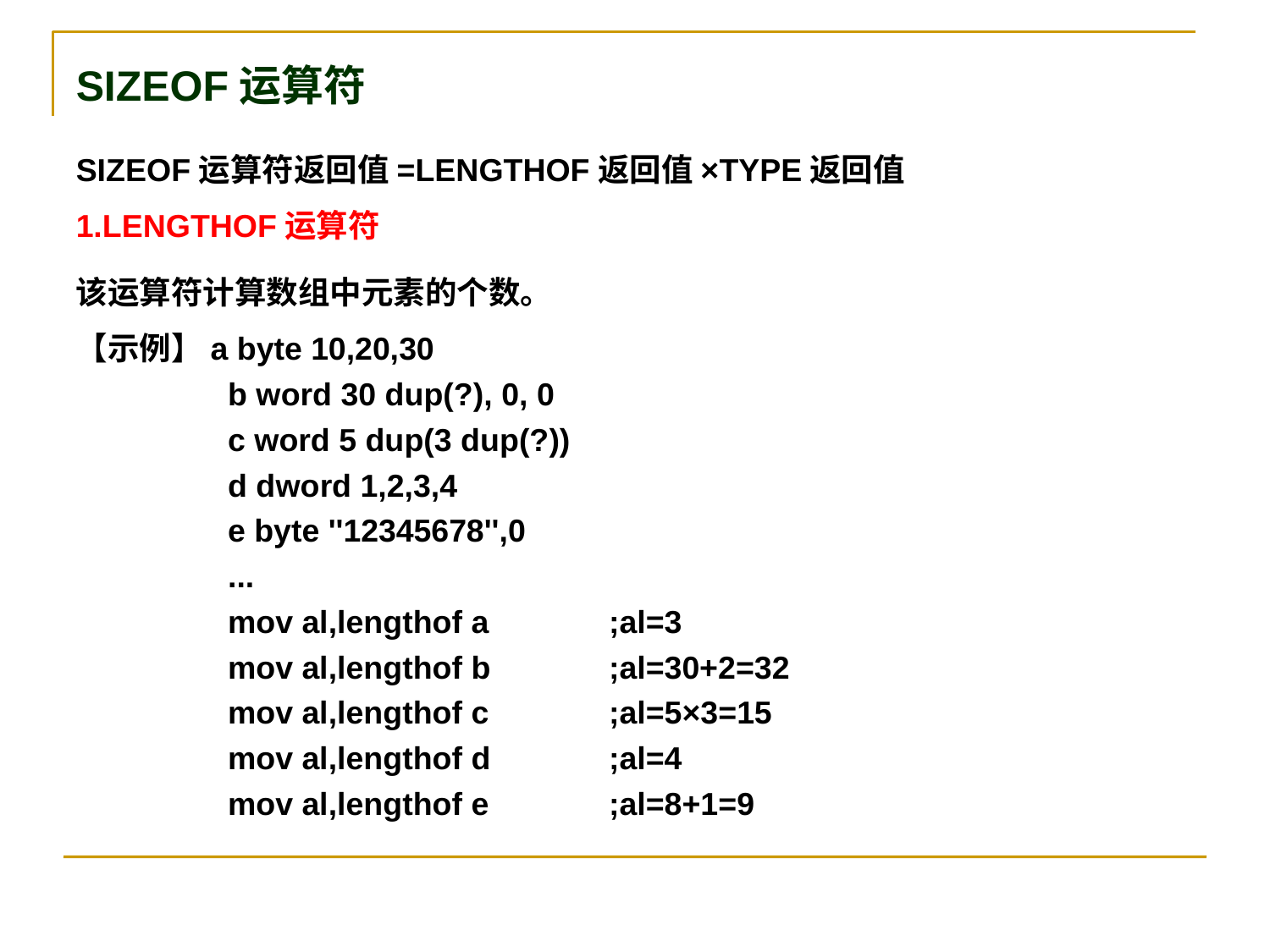

# SIZEOF运算符
SIZEOF运算符返回值=LENGTHOF返回值×TYPE返回值
1.LENGTHOF运算符
该运算符计算数组中元素的个数。
【示例】a byte 10,20,30
		b word 30 dup(?), 0, 0
		c word 5 dup(3 dup(?))
		d dword 1,2,3,4
		e byte ''12345678'',0
		...
		mov al,lengthof a	;al=3
		mov al,lengthof b	;al=30+2=32
		mov al,lengthof c	;al=5×3=15
		mov al,lengthof d	;al=4
		mov al,lengthof e	;al=8+1=9